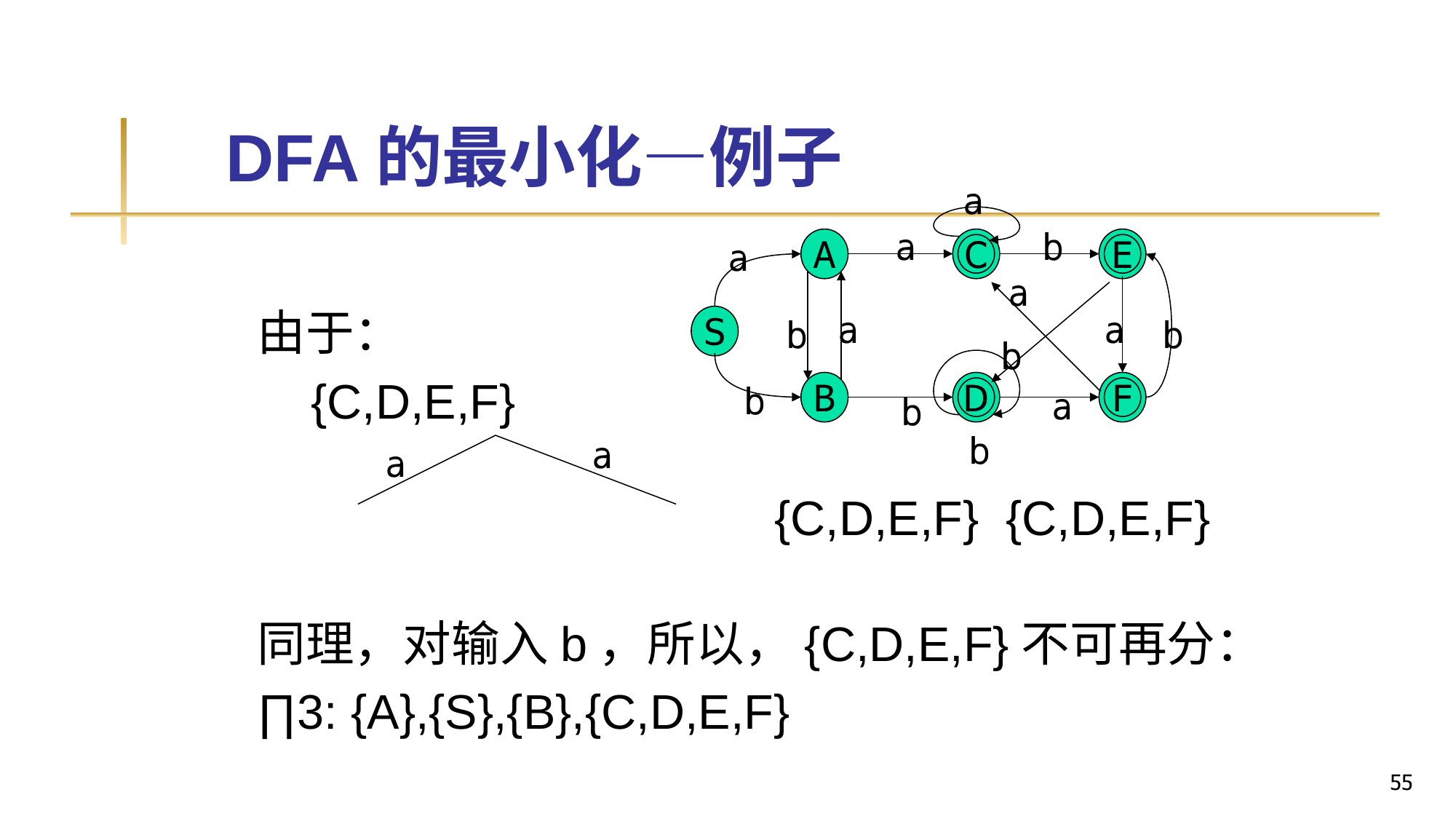

# DFA的最小化—例子
a
a
b
A

C

E
a
a
a
a
S
b
b
b
B

D

F
b
a
b
b

由于：
    {C,D,E,F}                                                                                                    				             		      {C,D,E,F}  {C,D,E,F}
同理，对输入b，所以，{C,D,E,F}不可再分：
∏3: {A},{S},{B},{C,D,E,F}

a

a
55